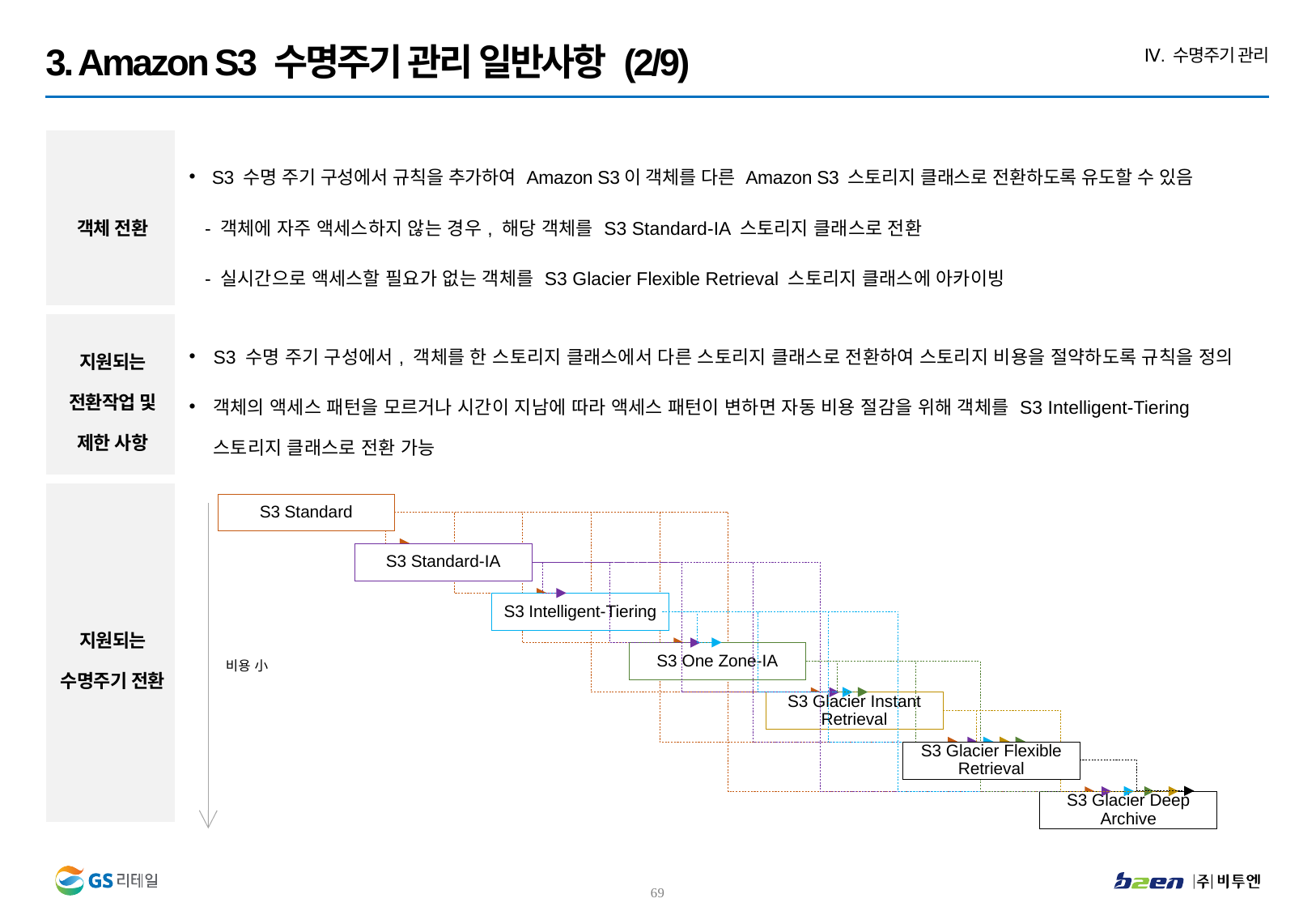

3. Amazon S3 수명주기 관리 일반사항 (2/9)
Ⅳ. 수명주기 관리
| 객체 전환 | S3 수명 주기 구성에서 규칙을 추가하여 Amazon S3이 객체를 다른 Amazon S3 스토리지 클래스로 전환하도록 유도할 수 있음 - 객체에 자주 액세스하지 않는 경우, 해당 객체를 S3 Standard-IA 스토리지 클래스로 전환 - 실시간으로 액세스할 필요가 없는 객체를 S3 Glacier Flexible Retrieval 스토리지 클래스에 아카이빙 |
| --- | --- |
| 지원되는 전환작업 및 제한 사항 | S3 수명 주기 구성에서, 객체를 한 스토리지 클래스에서 다른 스토리지 클래스로 전환하여 스토리지 비용을 절약하도록 규칙을 정의 객체의 액세스 패턴을 모르거나 시간이 지남에 따라 액세스 패턴이 변하면 자동 비용 절감을 위해 객체를 S3 Intelligent-Tiering 스토리지 클래스로 전환 가능 |
| 지원되는 수명주기 전환 |  |
S3 Standard
S3 Standard-IA
S3 Intelligent-Tiering
S3 One Zone-IA
S3 Glacier Instant Retrieval
S3 Glacier Flexible Retrieval
S3 Glacier Deep Archive
비용 小
69